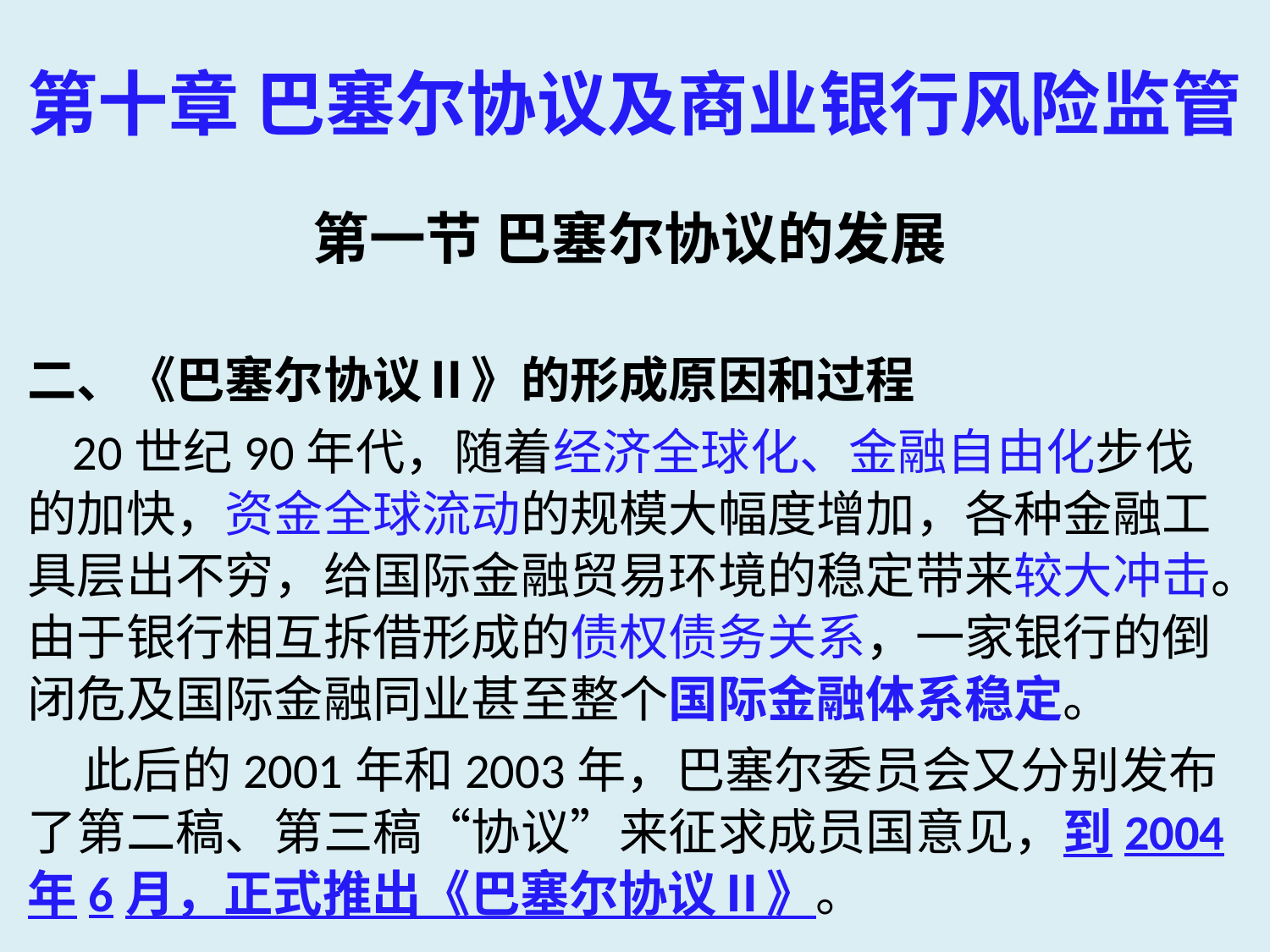

# 第十章 巴塞尔协议及商业银行风险监管
第一节 巴塞尔协议的发展

二、《巴塞尔协议Ⅱ》的形成原因和过程
    20世纪90年代，随着经济全球化、金融自由化步伐的加快，资金全球流动的规模大幅度增加，各种金融工具层出不穷，给国际金融贸易环境的稳定带来较大冲击。由于银行相互拆借形成的债权债务关系，一家银行的倒闭危及国际金融同业甚至整个国际金融体系稳定。
    此后的2001年和2003年，巴塞尔委员会又分别发布了第二稿、第三稿“协议”来征求成员国意见，到2004年6月，正式推出《巴塞尔协议Ⅱ》。
6